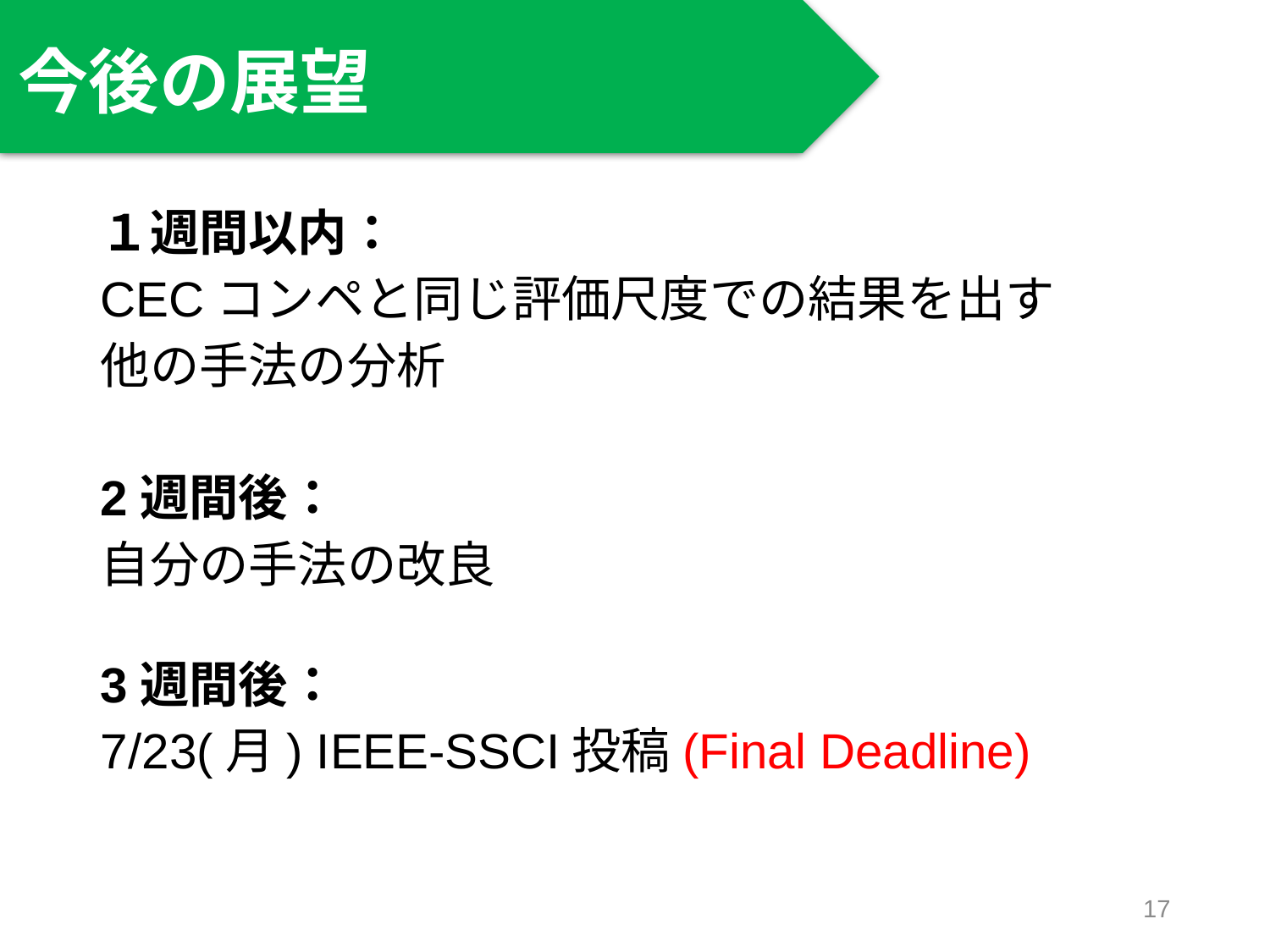

# 今後の展望
１週間以内：
CECコンペと同じ評価尺度での結果を出す
他の手法の分析

2週間後：
自分の手法の改良
3週間後：
7/23(月) IEEE-SSCI投稿(Final Deadline)
17